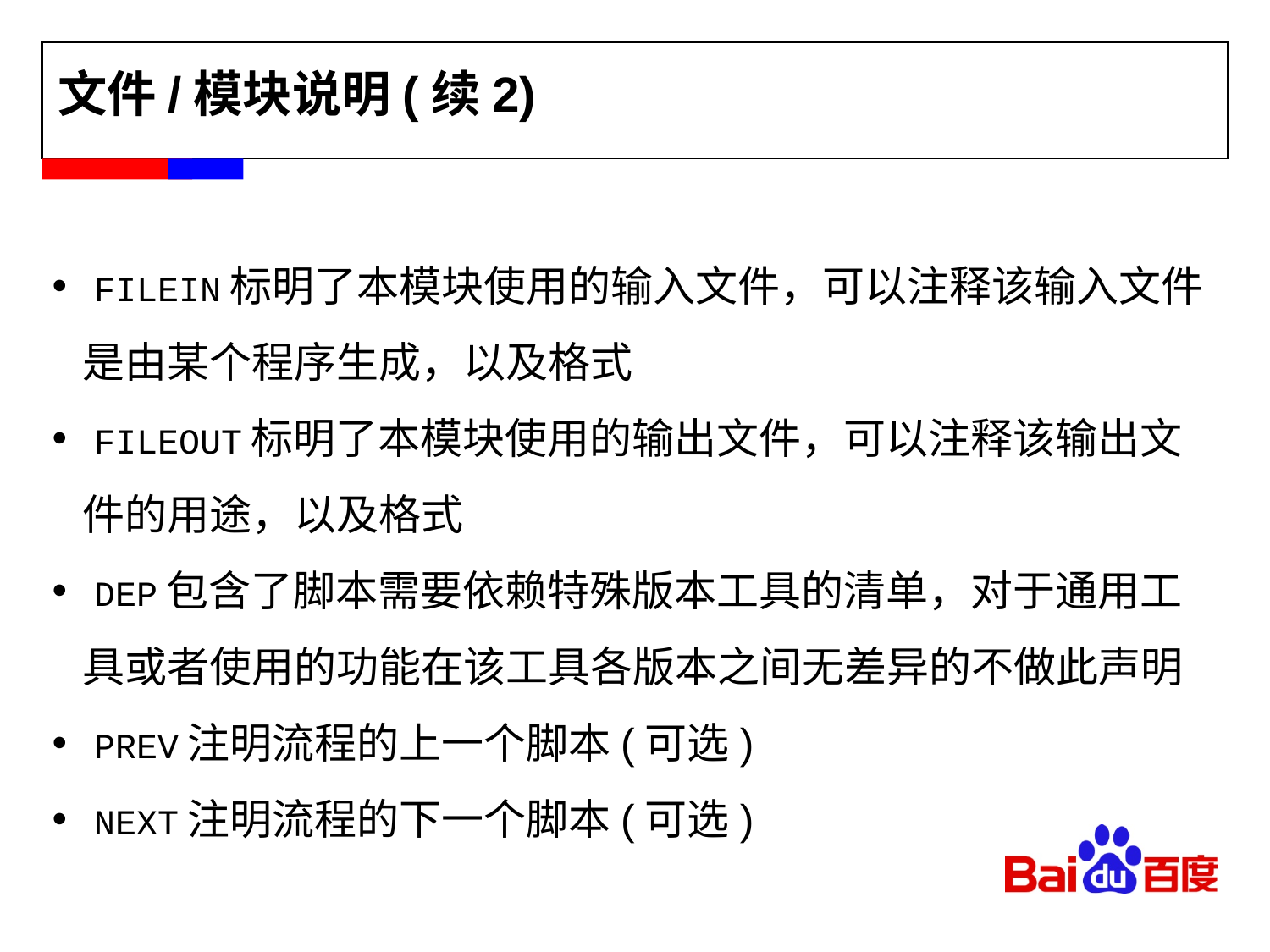

# 文件/模块说明(续2)
 FILEIN标明了本模块使用的输入文件，可以注释该输入文件是由某个程序生成，以及格式
 FILEOUT标明了本模块使用的输出文件，可以注释该输出文件的用途，以及格式
 DEP包含了脚本需要依赖特殊版本工具的清单，对于通用工具或者使用的功能在该工具各版本之间无差异的不做此声明
 PREV注明流程的上一个脚本(可选)
 NEXT注明流程的下一个脚本(可选)